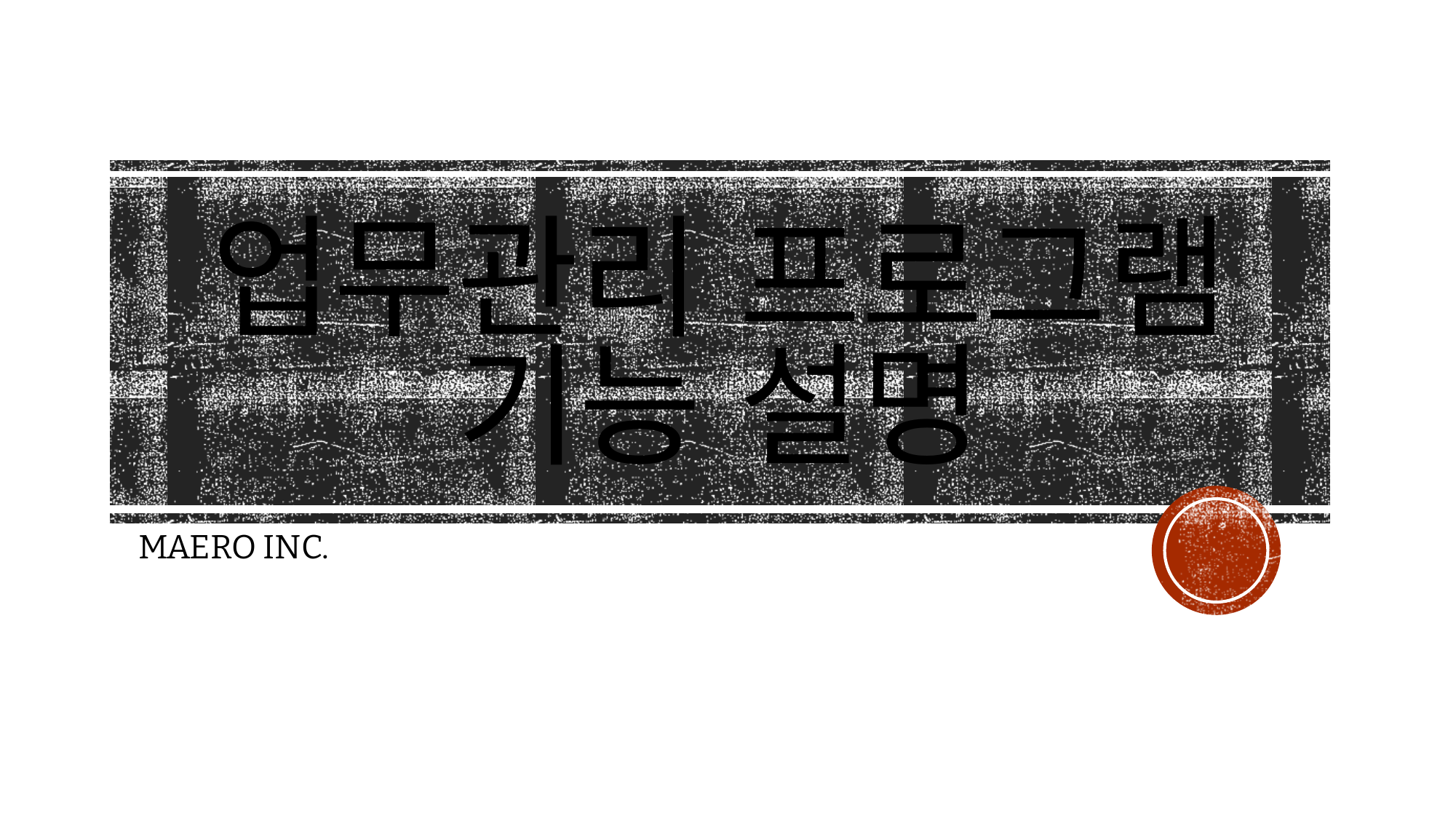

# 업무관리 프로그램 기능 설명
MAERO INC.